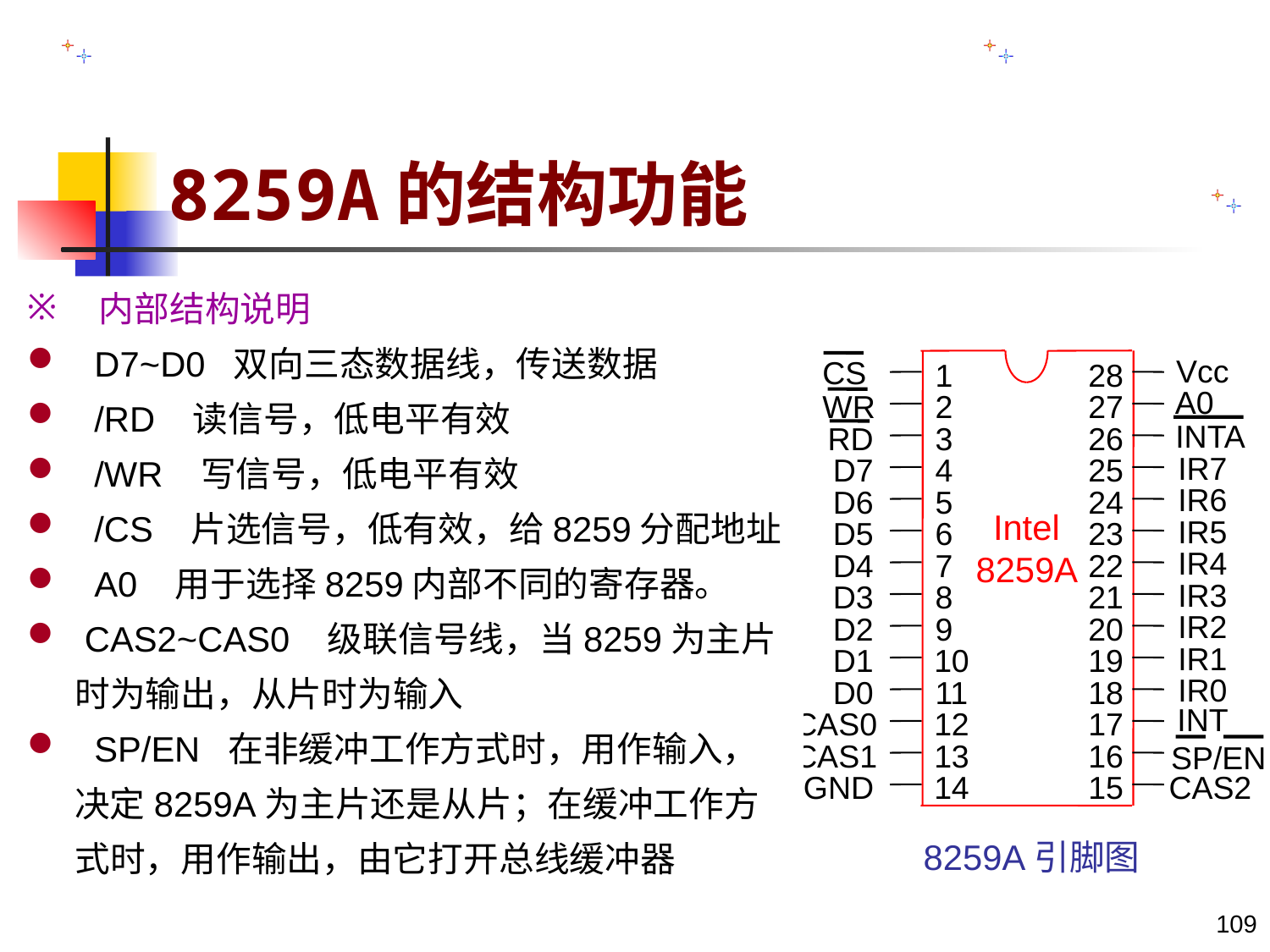

8259A的结构功能
  内部结构说明
  D7~D0  双向三态数据线，传送数据
  /RD   读信号，低电平有效
  /WR   写信号，低电平有效
  /CS   片选信号，低有效，给8259分配地址
  A0   用于选择8259内部不同的寄存器。
 CAS2~CAS0   级联信号线，当8259为主片时为输出，从片时为输入
  SP/EN  在非缓冲工作方式时，用作输入，决定8259A为主片还是从片；在缓冲工作方式时，用作输出，由它打开总线缓冲器

Vcc

 CS
1
28

A0
 WR
2
27

INTA

 RD
3
26

IR7
 D7
4
25

IR6
 D6
5
24

Intel
IR5
 D5
6
23

IR4
 D4
7
22
8259A

IR3
 D3
8
21

IR2
 D2
9
20

IR1
 D1
10
19

IR0
 D0
11
18

INT
CAS0
12
17

CAS1
13
16

SP/EN

GND
14
15
CAS2

8259A引脚图
109